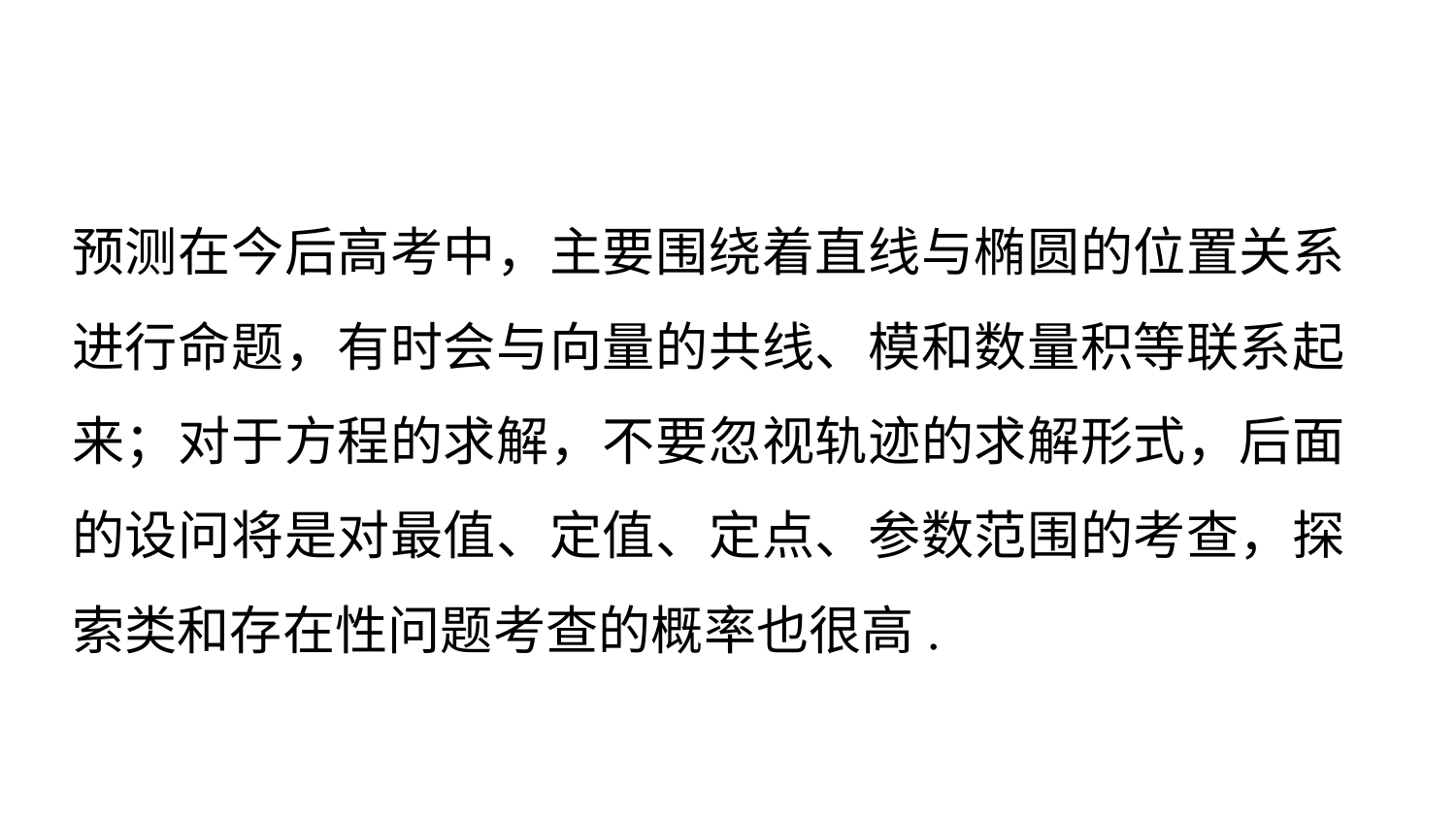

预测在今后高考中，主要围绕着直线与椭圆的位置关系进行命题，有时会与向量的共线、模和数量积等联系起来；对于方程的求解，不要忽视轨迹的求解形式，后面的设问将是对最值、定值、定点、参数范围的考查，探索类和存在性问题考查的概率也很高.